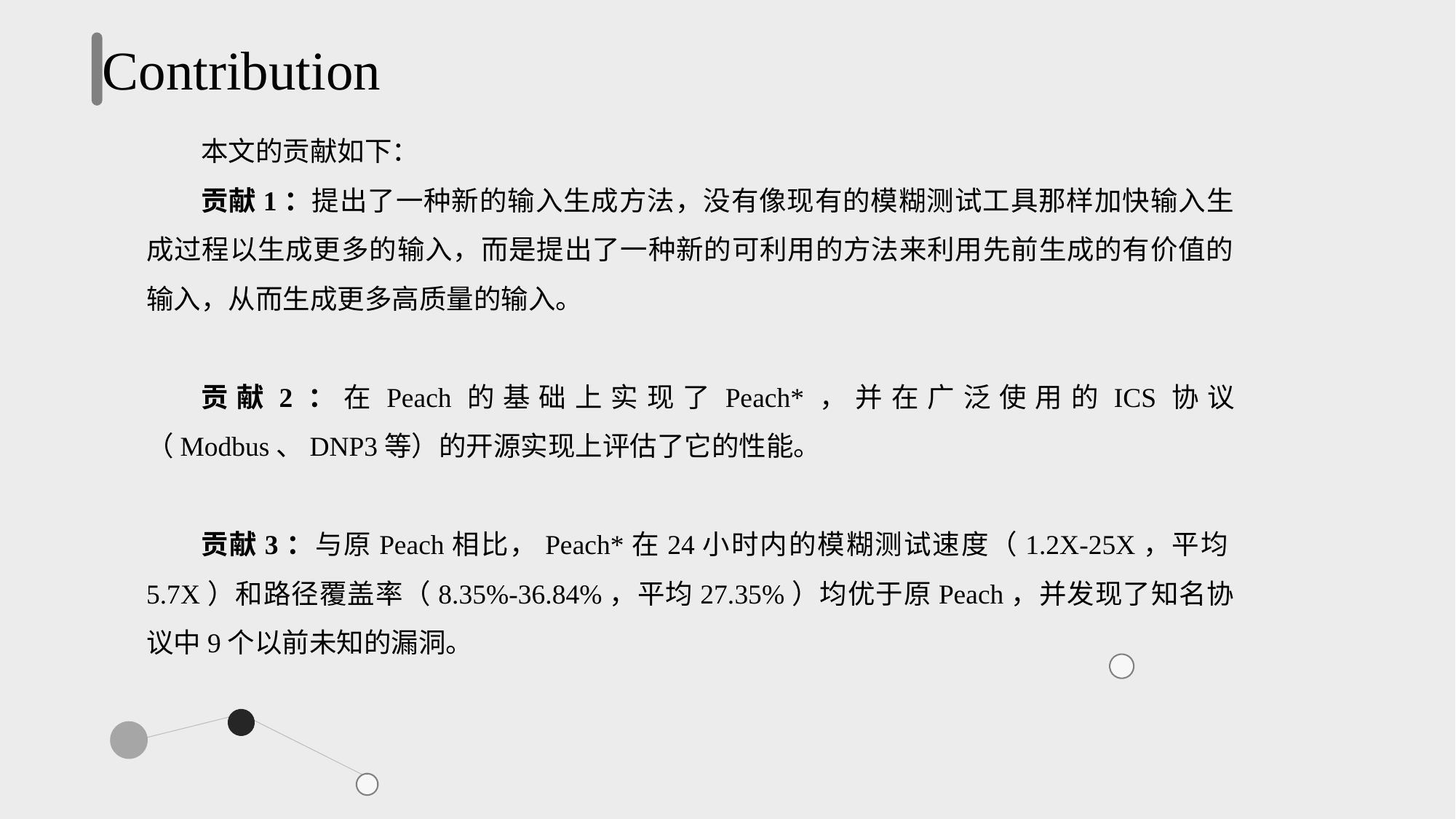

Contribution

本文的贡献如下：
贡献1：提出了一种新的输入生成方法，没有像现有的模糊测试工具那样加快输入生成过程以生成更多的输入，而是提出了一种新的可利用的方法来利用先前生成的有价值的输入，从而生成更多高质量的输入。

贡献2：在Peach的基础上实现了Peach*，并在广泛使用的ICS协议（Modbus、DNP3等）的开源实现上评估了它的性能。

贡献3：与原Peach相比，Peach*在24小时内的模糊测试速度（1.2X-25X，平均5.7X）和路径覆盖率（8.35%-36.84%，平均27.35%）均优于原Peach，并发现了知名协议中9个以前未知的漏洞。